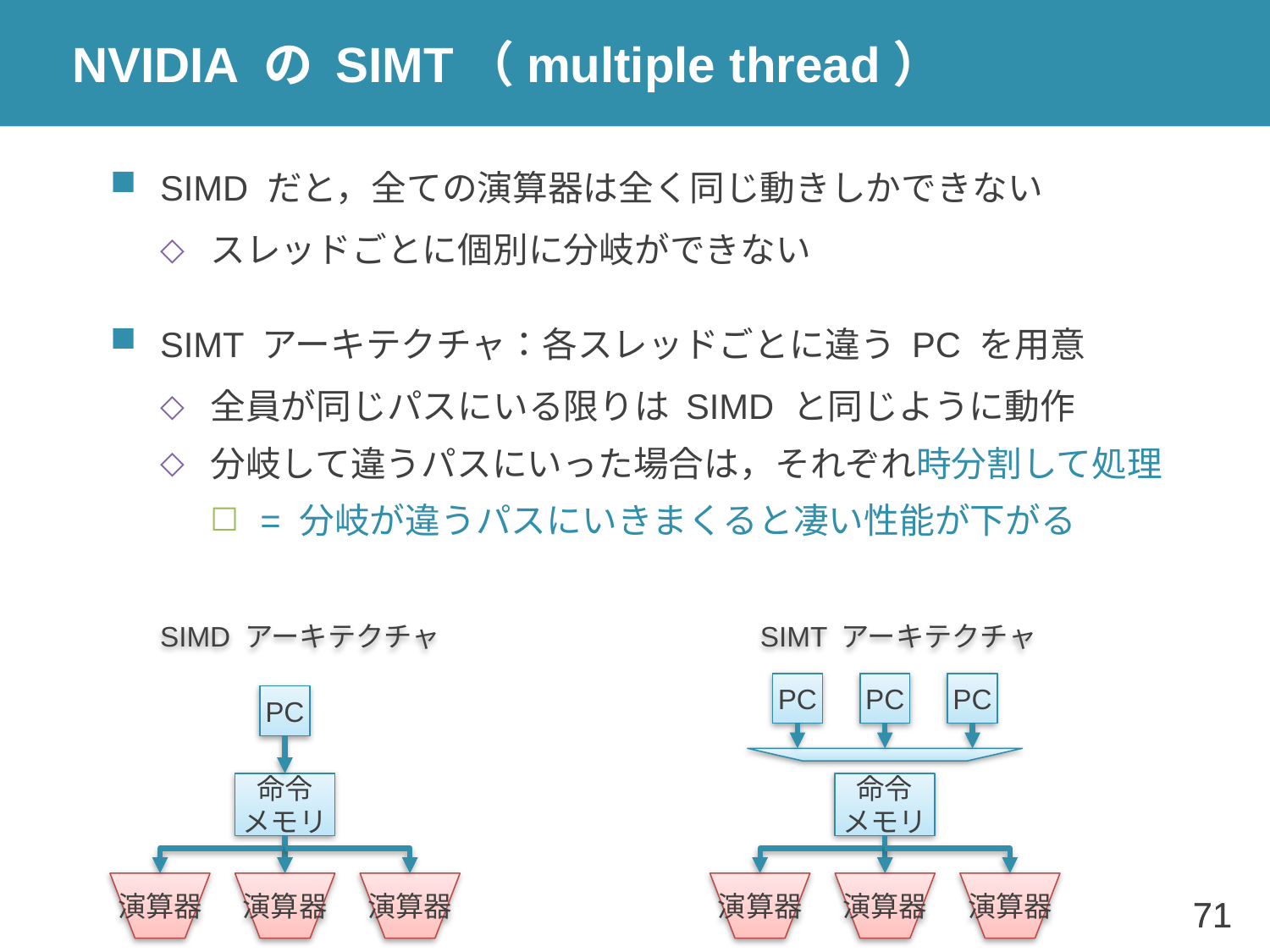

# NVIDIA の SIMT（multiple thread）
SIMD だと，全ての演算器は全く同じ動きしかできない
スレッドごとに個別に分岐ができない
SIMT アーキテクチャ：各スレッドごとに違う PC を用意
全員が同じパスにいる限りは SIMD と同じように動作
分岐して違うパスにいった場合は，それぞれ時分割して処理
= 分岐が違うパスにいきまくると凄い性能が下がる
SIMD アーキテクチャ
SIMT アーキテクチャ
PC
PC
PC
PC

命令
メモリ
命令
メモリ

演算器
演算器
演算器
演算器
演算器
演算器